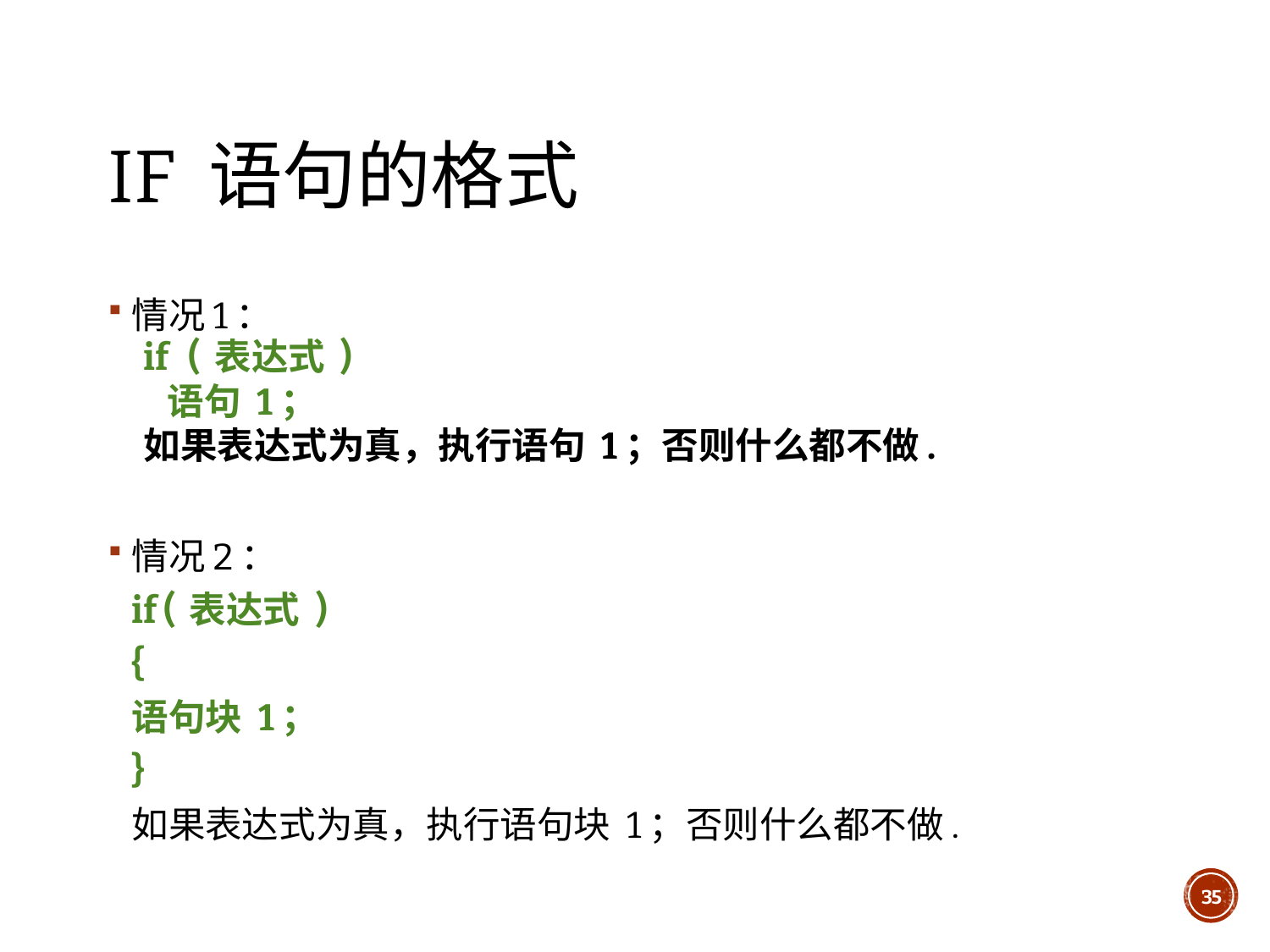

# If 语句的格式
情况1：
if   ( 表达式 )
	语句 1；
如果表达式为真，执行语句 1；否则什么都不做.

情况2：
	if ( 表达式 )
	{
		语句块 1；
	}
	如果表达式为真，执行语句块 1；否则什么都不做.

35